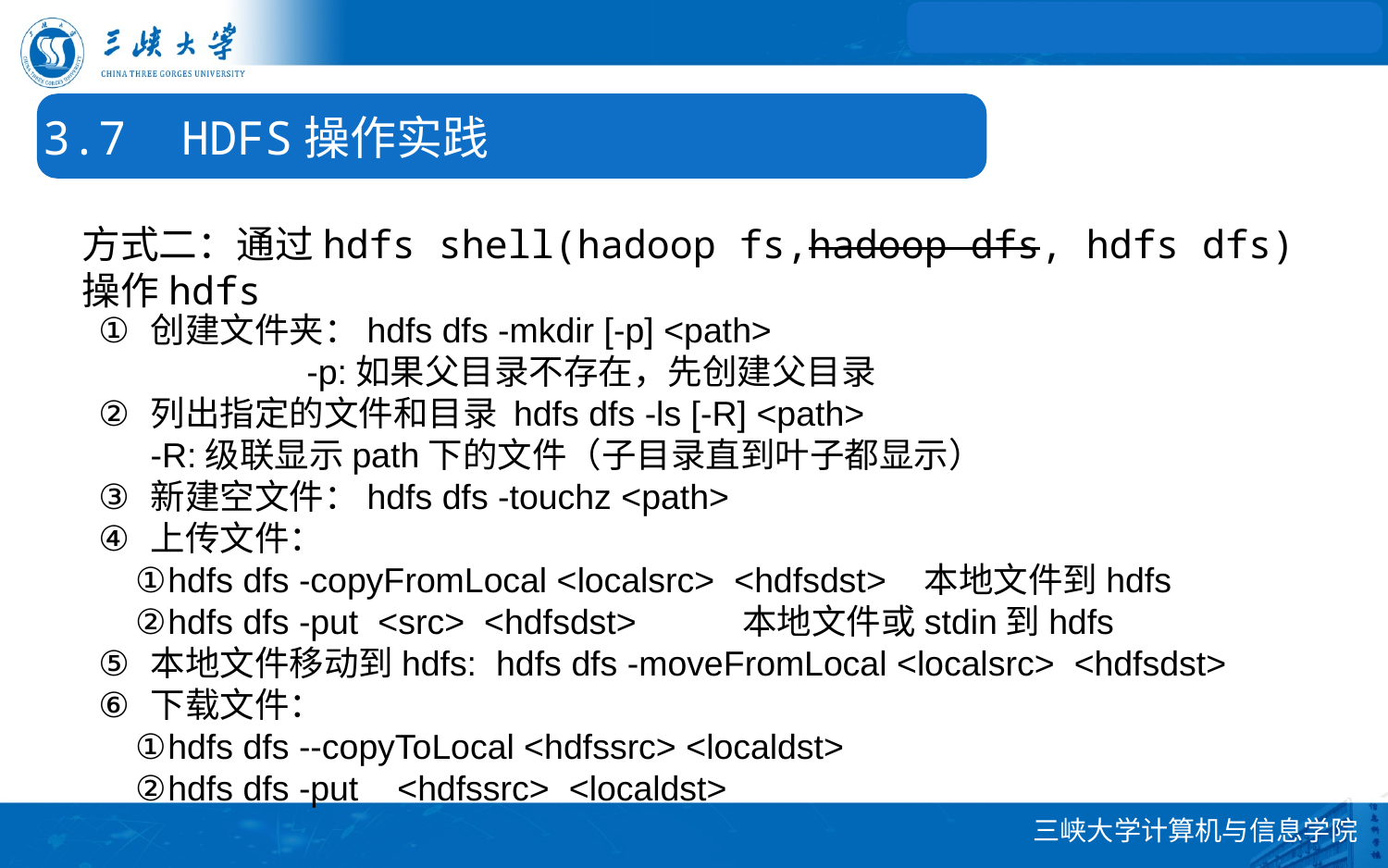

3.7	HDFS操作实践

方式二：通过hdfs shell(hadoop fs,hadoop dfs, hdfs dfs)操作hdfs

创建文件夹：hdfs dfs -mkdir [-p] <path>
	-p:如果父目录不存在，先创建父目录
列出指定的文件和目录 hdfs dfs -ls [-R] <path>
	-R:级联显示path下的文件（子目录直到叶子都显示）
新建空文件：hdfs dfs -touchz <path>
上传文件：
hdfs dfs -copyFromLocal <localsrc>  <hdfsdst>   本地文件到hdfs
hdfs dfs -put  <src>  <hdfsdst>          本地文件或stdin到hdfs
本地文件移动到hdfs:  hdfs dfs -moveFromLocal <localsrc>  <hdfsdst>
下载文件：
hdfs dfs --copyToLocal <hdfssrc> <localdst>
hdfs dfs -put    <hdfssrc>  <localdst>